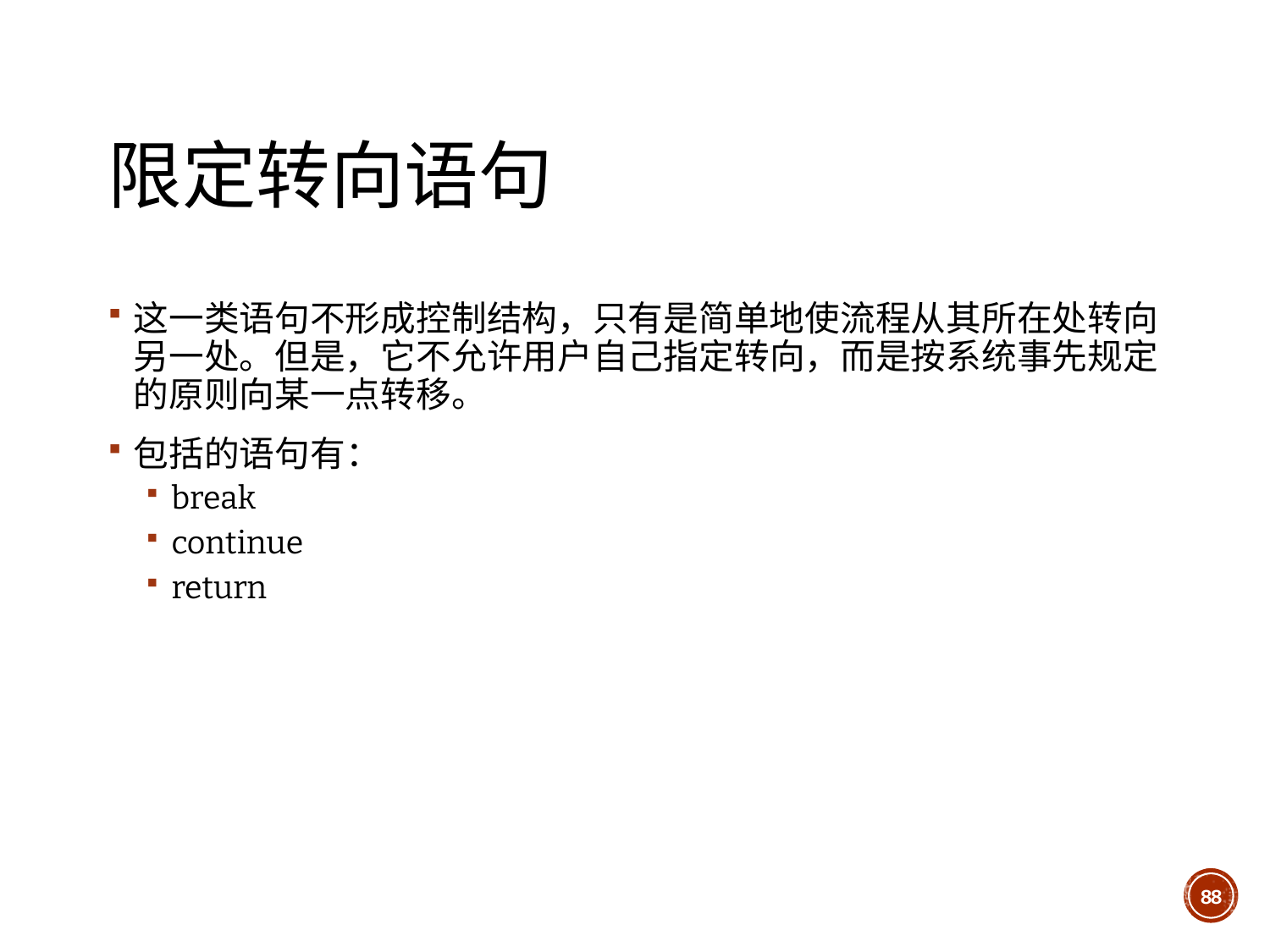

# 限定转向语句
这一类语句不形成控制结构，只有是简单地使流程从其所在处转向另一处。但是，它不允许用户自己指定转向，而是按系统事先规定的原则向某一点转移。
包括的语句有：
break
continue
return
88